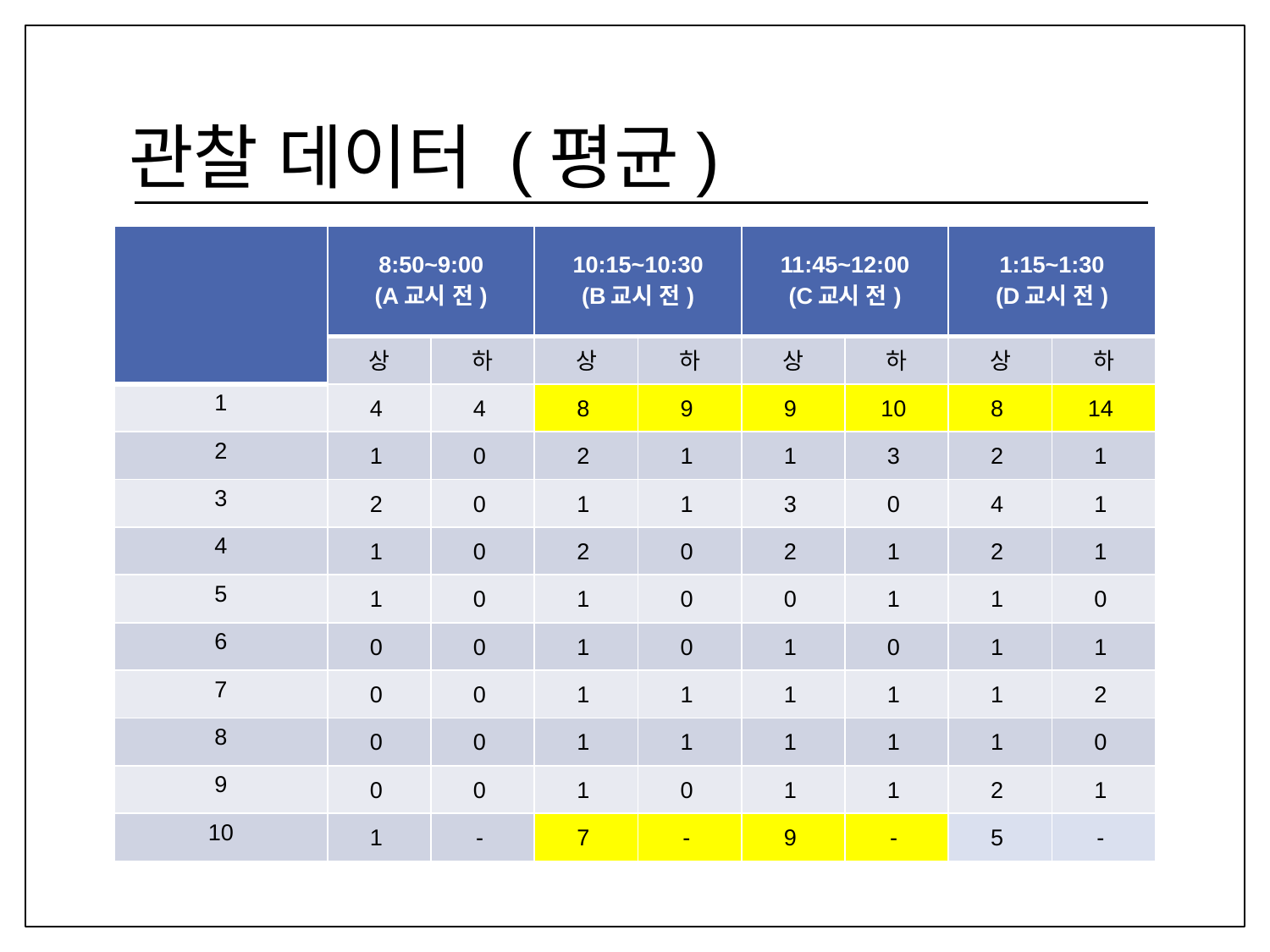

# 관찰 데이터 (평균)
|  | 8:50~9:00 (A교시 전) |  | 10:15~10:30 (B교시 전) |  | 11:45~12:00 (C교시 전) |  | 1:15~1:30 (D교시 전) |  |
| --- | --- | --- | --- | --- | --- | --- | --- | --- |
|  | 상 | 하 | 상 | 하 | 상 | 하 | 상 | 하 |
| 1 | 4 | 4 | 8 | 9 | 9 | 10 | 8 | 14 |
| 2 | 1 | 0 | 2 | 1 | 1 | 3 | 2 | 1 |
| 3 | 2 | 0 | 1 | 1 | 3 | 0 | 4 | 1 |
| 4 | 1 | 0 | 2 | 0 | 2 | 1 | 2 | 1 |
| 5 | 1 | 0 | 1 | 0 | 0 | 1 | 1 | 0 |
| 6 | 0 | 0 | 1 | 0 | 1 | 0 | 1 | 1 |
| 7 | 0 | 0 | 1 | 1 | 1 | 1 | 1 | 2 |
| 8 | 0 | 0 | 1 | 1 | 1 | 1 | 1 | 0 |
| 9 | 0 | 0 | 1 | 0 | 1 | 1 | 2 | 1 |
| 10 | 1 | - | 7 | - | 9 | - | 5 | - |